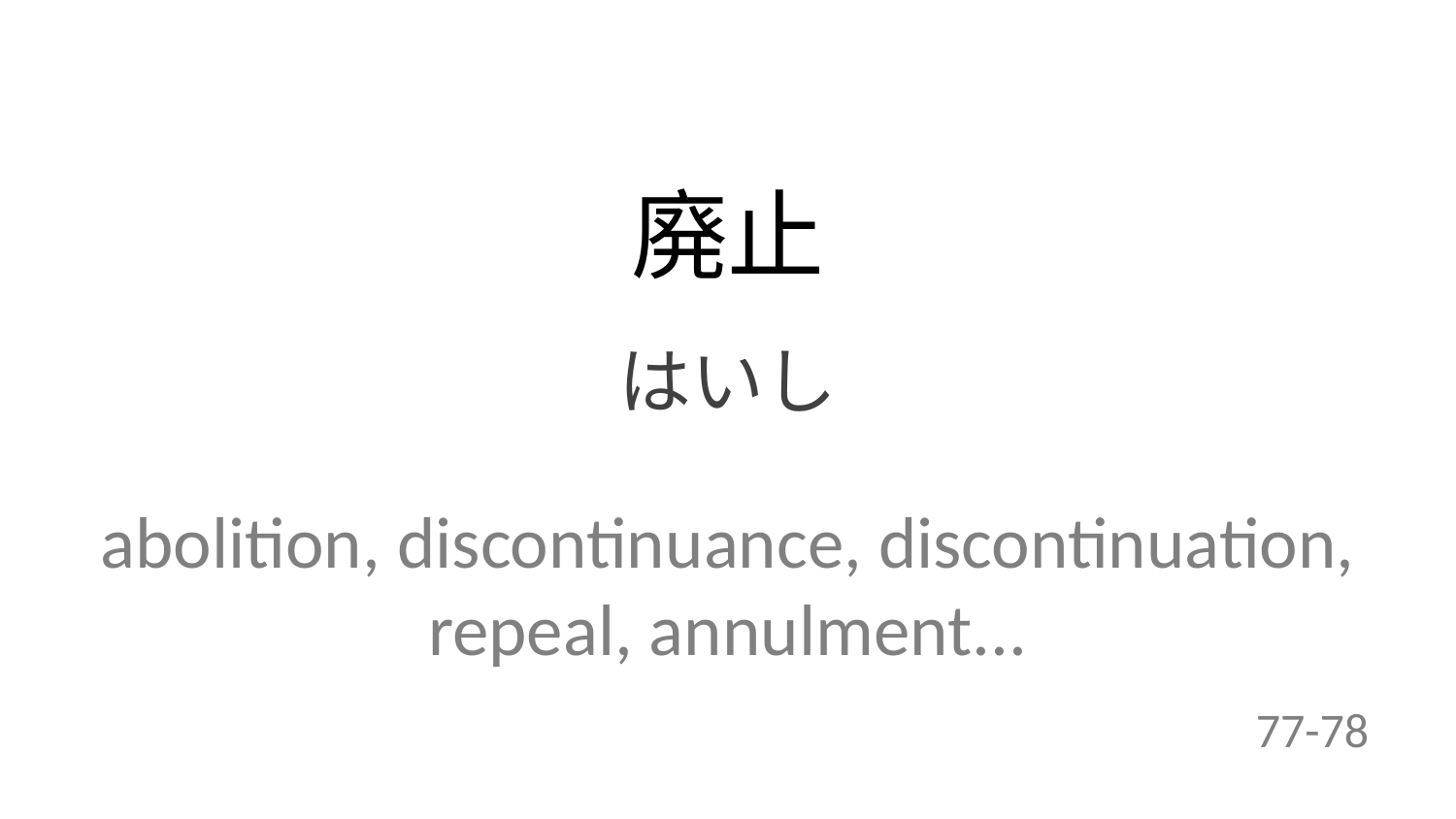

廃止

はいし
abolition, discontinuance, discontinuation, repeal, annulment...
77-78